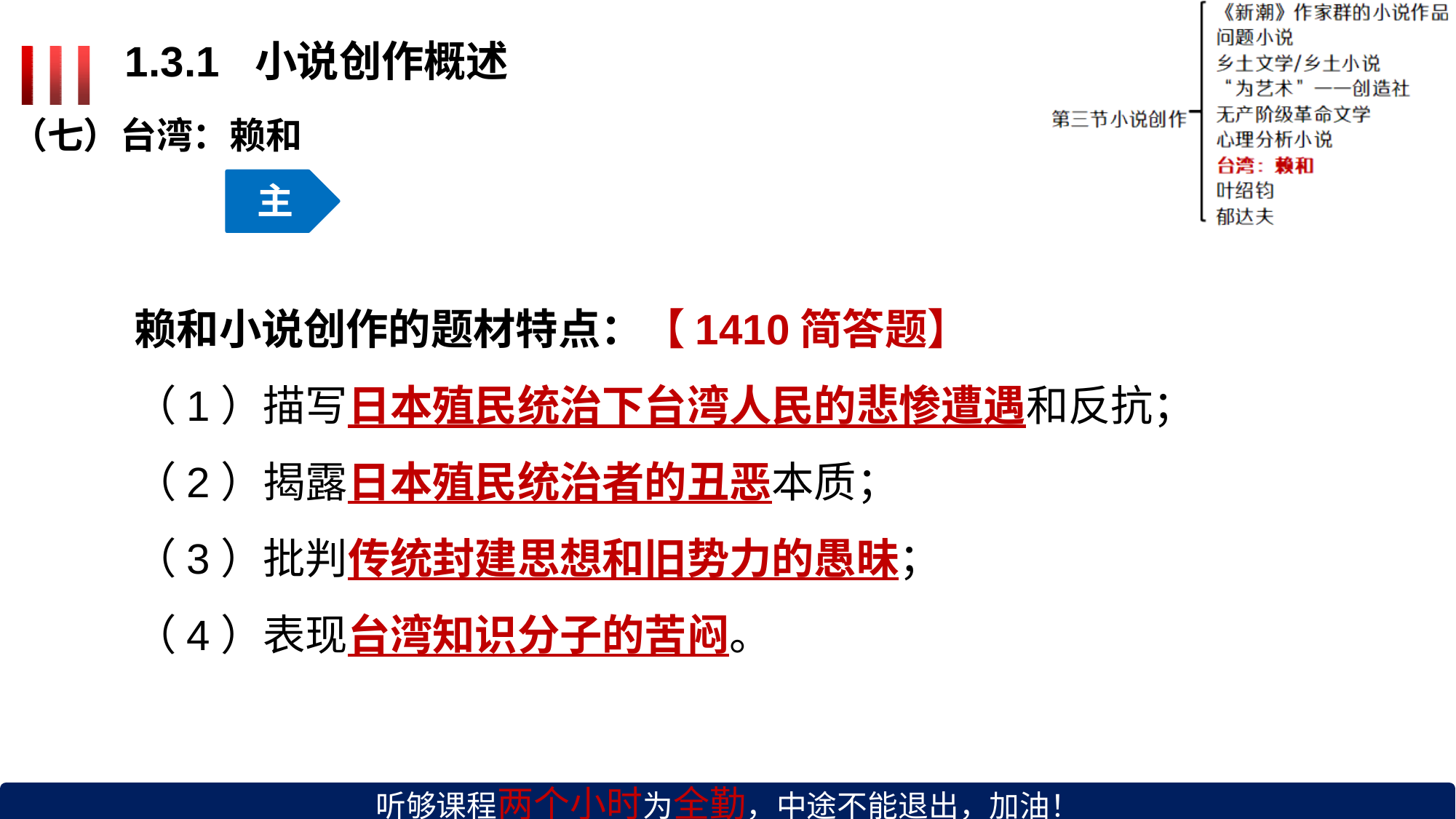

# 1.3.1	小说创作概述

客
（七）台湾：赖和

主
赖和小说创作的题材特点：【1410简答题】
（1）描写日本殖民统治下台湾人民的悲惨遭遇和反抗；
（2）揭露日本殖民统治者的丑恶本质；
（3）批判传统封建思想和旧势力的愚昧；
（4）表现台湾知识分子的苦闷。

听够课程两个小时为全勤，中途不能退出，加油！